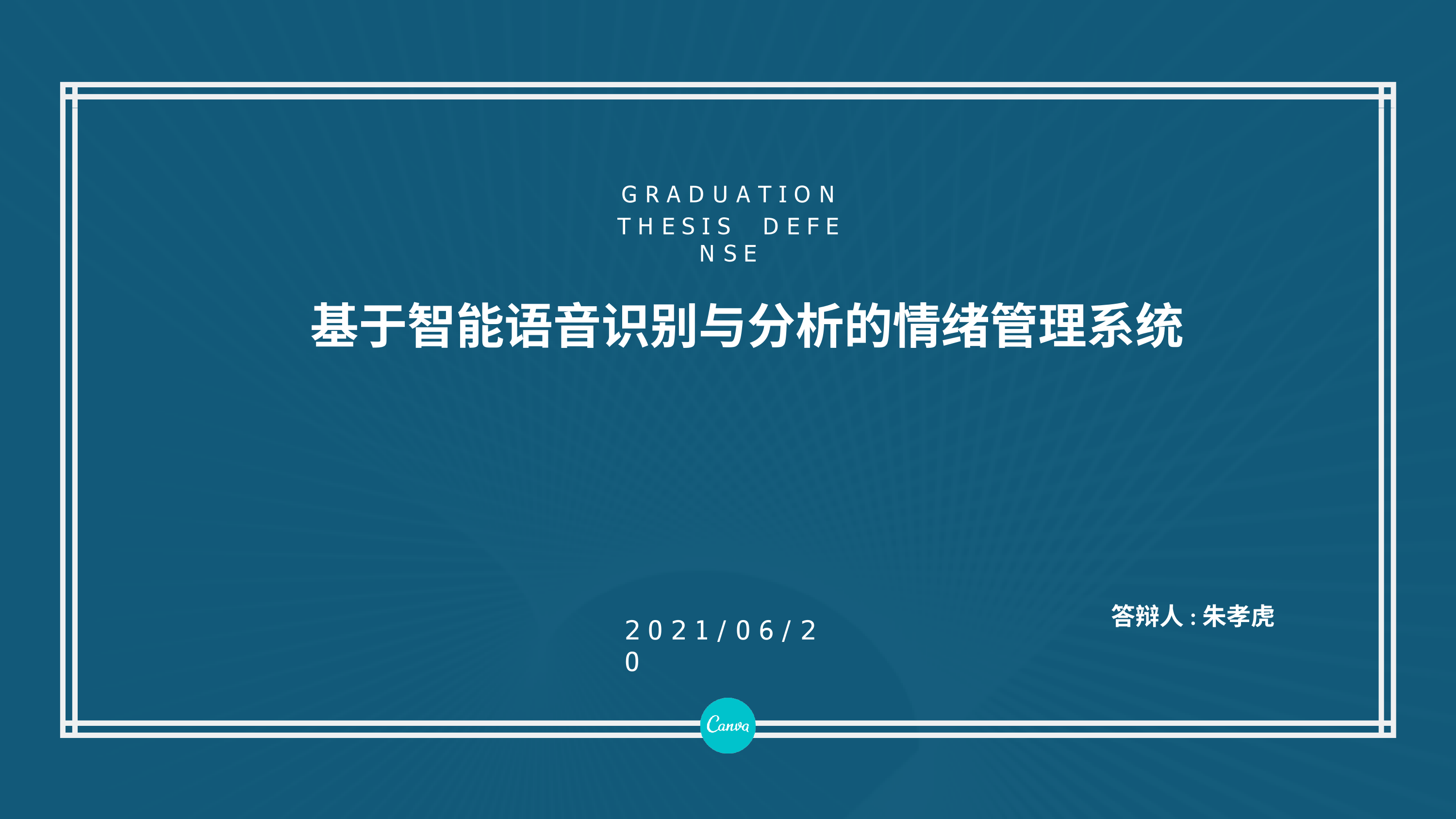

G R A D U A T I O N
T H E S I S	D E F E N S E
# 基于智能语音识别与分析的情绪管理系统

答辩人:朱孝虎
2 0 2 1 / 0 6 / 2 0